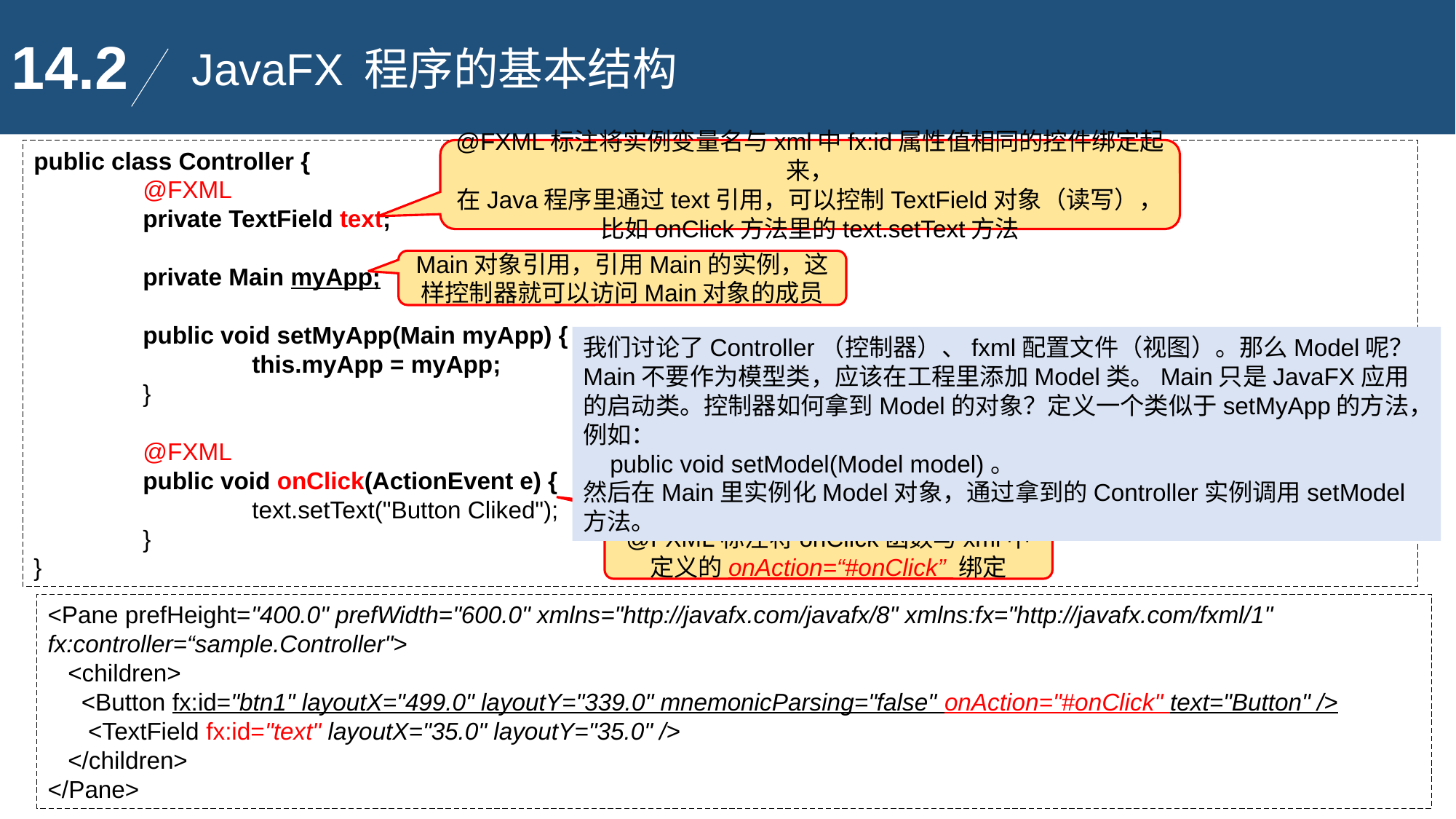

14.2
JavaFX 程序的基本结构
public class Controller {
	@FXML
    	private TextField text;

	private Main myApp;

	public void setMyApp(Main myApp) {
		this.myApp = myApp;
	}

	@FXML
	public void onClick(ActionEvent e) {
		text.setText("Button Cliked");
	}
}
@FXML标注将实例变量名与xml中fx:id属性值相同的控件绑定起来，
在Java程序里通过text引用，可以控制TextField对象（读写），比如onClick方法里的text.setText方法
Main对象引用，引用Main的实例，这样控制器就可以访问Main对象的成员
我们讨论了Controller（控制器）、fxml配置文件（视图）。那么Model呢？Main不要作为模型类，应该在工程里添加Model类。Main只是JavaFX应用的启动类。控制器如何拿到Model的对象？定义一个类似于setMyApp的方法，例如：
    public void setModel(Model model)。
然后在Main里实例化Model对象，通过拿到的Controller实例调用setModel方法。
@FXML标注将onClick函数与xml中定义的onAction=“#onClick” 绑定
<Pane prefHeight="400.0" prefWidth="600.0" xmlns="http://javafx.com/javafx/8" xmlns:fx="http://javafx.com/fxml/1" fx:controller=“sample.Controller">
   <children>
     <Button fx:id="btn1" layoutX="499.0" layoutY="339.0" mnemonicParsing="false" onAction="#onClick" text="Button" />
      <TextField fx:id="text" layoutX="35.0" layoutY="35.0" />
   </children>
</Pane>